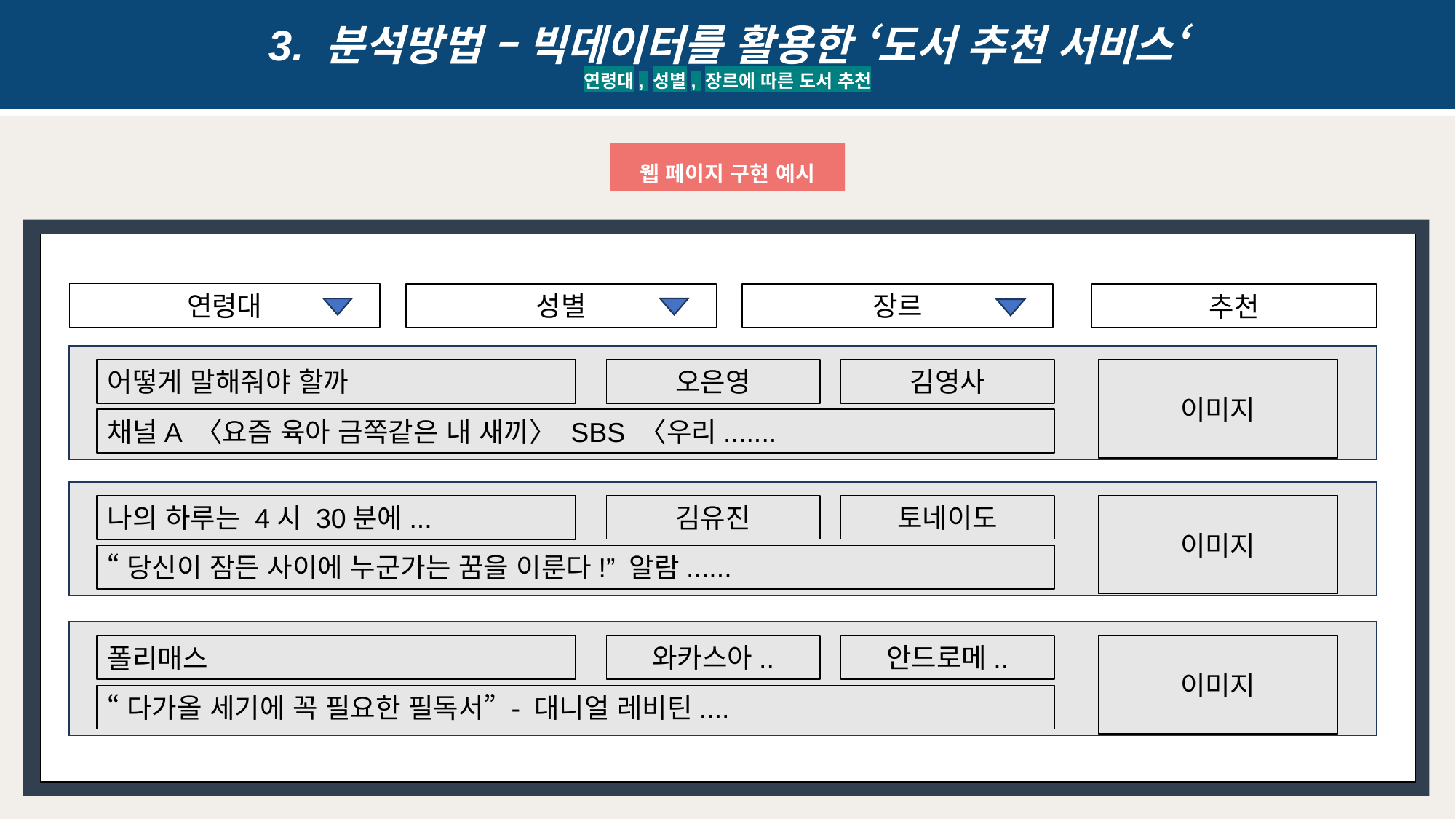

3. 분석방법 – 빅데이터를 활용한 ‘도서 추천 서비스‘
연령대, 성별, 장르에 따른 도서 추천
웹 페이지 구현 예시

연령대

성별

장르

추천

오은영
김영사

이미지

어떻게 말해줘야 할까
채널A 〈요즘 육아 금쪽같은 내 새끼〉 SBS 〈우리.......

김유진
토네이도

이미지

나의 하루는 4시 30분에...
“당신이 잠든 사이에 누군가는 꿈을 이룬다!” 알람......

와카스아..
안드로메..

이미지

폴리매스
“다가올 세기에 꼭 필요한 필독서” - 대니얼 레비틴....